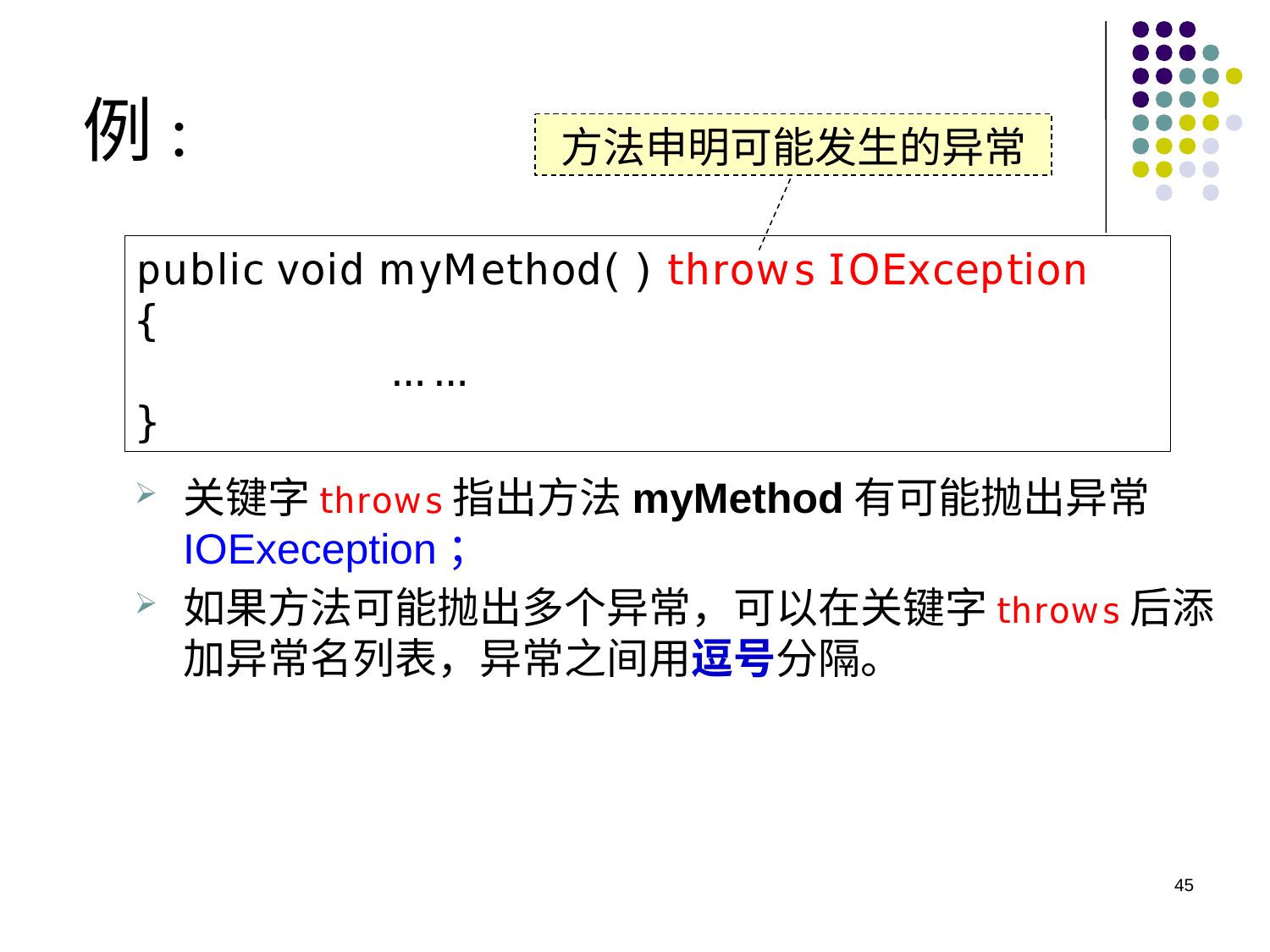

# 例:
方法申明可能发生的异常

关键字throws指出方法myMethod有可能抛出异常IOExeception；
如果方法可能抛出多个异常，可以在关键字throws后添加异常名列表，异常之间用逗号分隔。
public void myMethod( ) throws IOException
{
		……
}
45